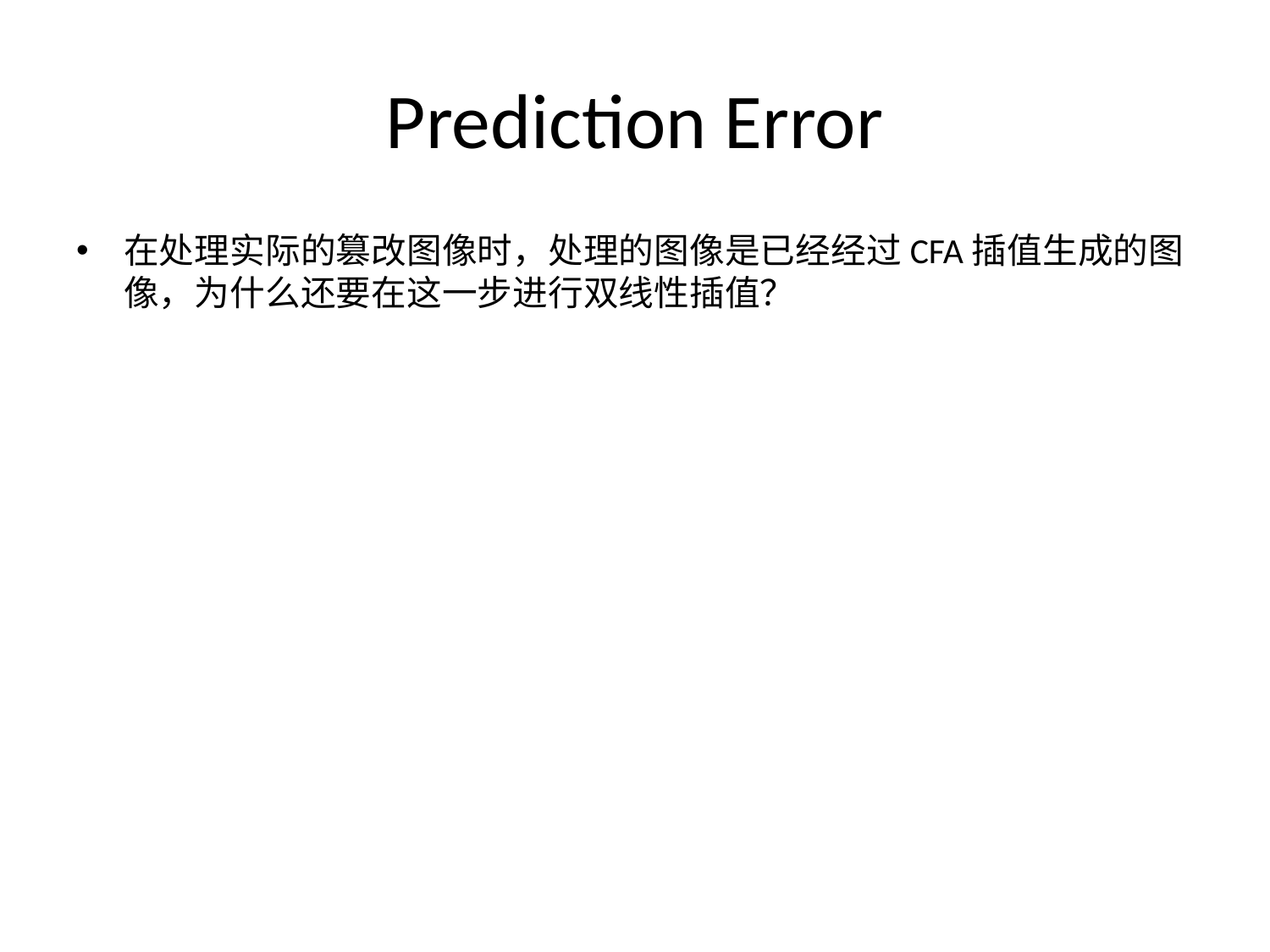

# Prediction Error
在处理实际的篡改图像时，处理的图像是已经经过CFA插值生成的图像，为什么还要在这一步进行双线性插值？